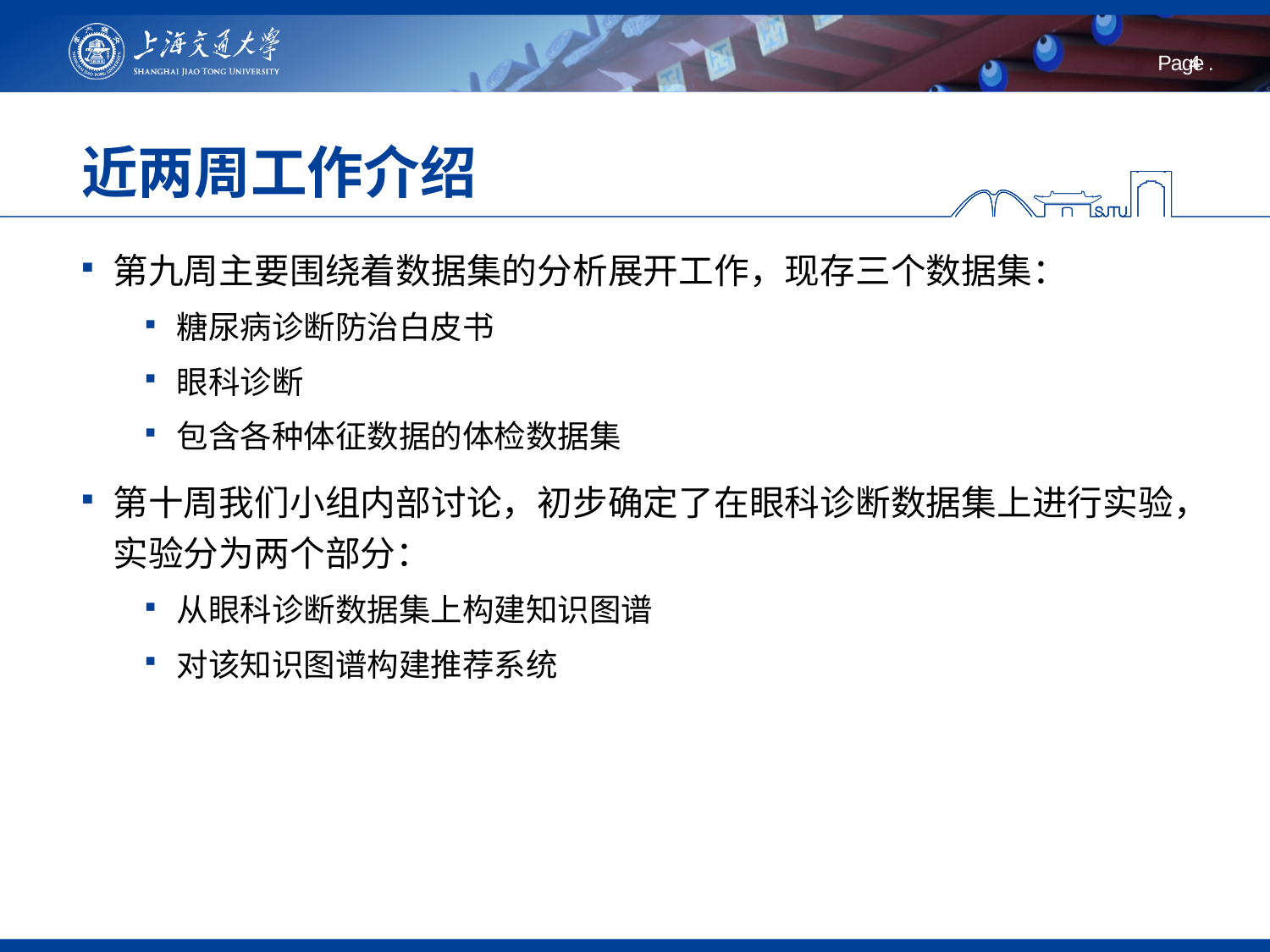

# 近两周工作介绍
第九周主要围绕着数据集的分析展开工作，现存三个数据集：
糖尿病诊断防治白皮书
眼科诊断
包含各种体征数据的体检数据集
第十周我们小组内部讨论，初步确定了在眼科诊断数据集上进行实验，实验分为两个部分：
从眼科诊断数据集上构建知识图谱
对该知识图谱构建推荐系统